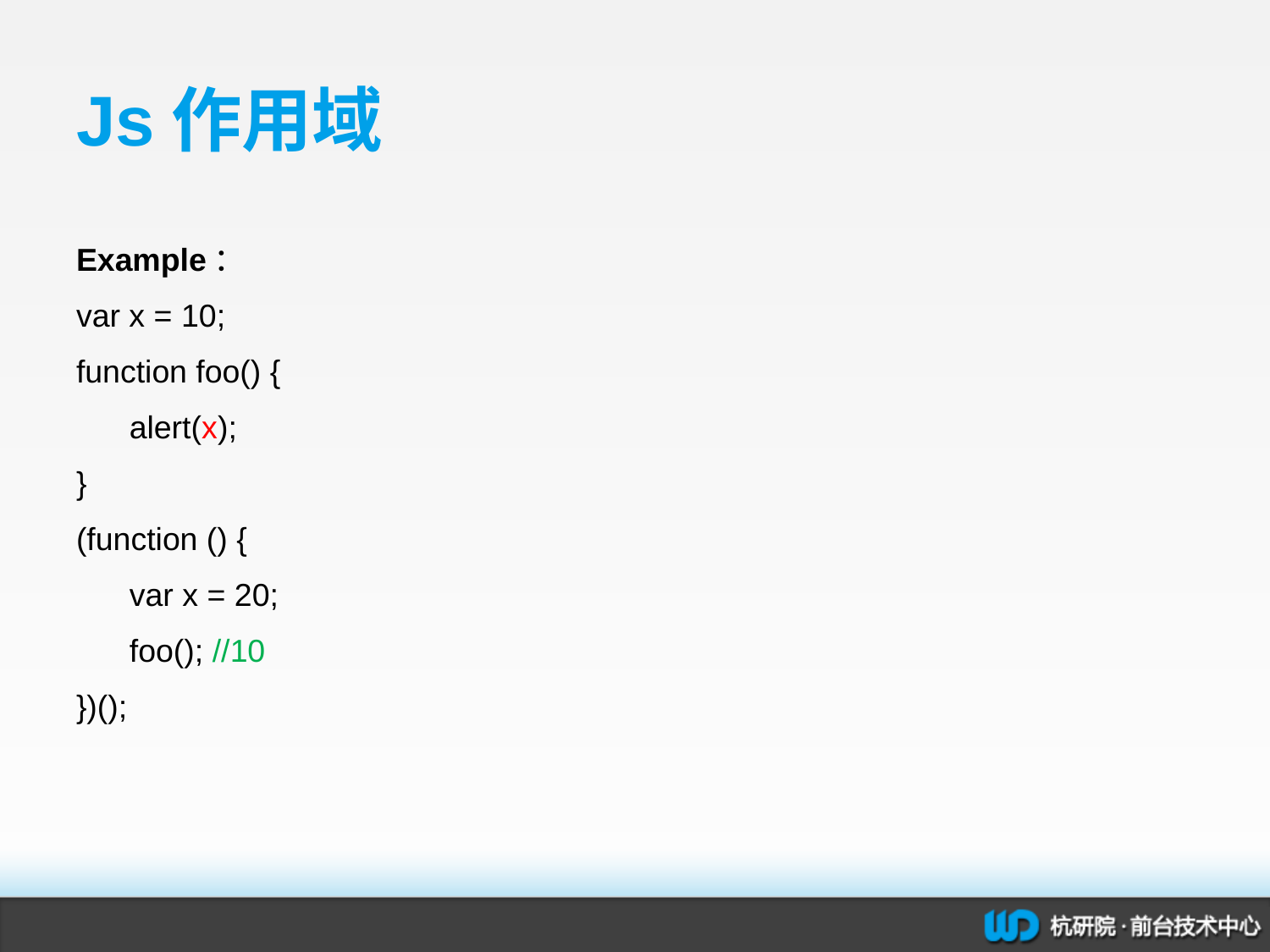

# Js作用域
Example：
var x = 10;
function foo() {
      alert(x);
}
(function () {
      var x = 20;
      foo(); //10
})();